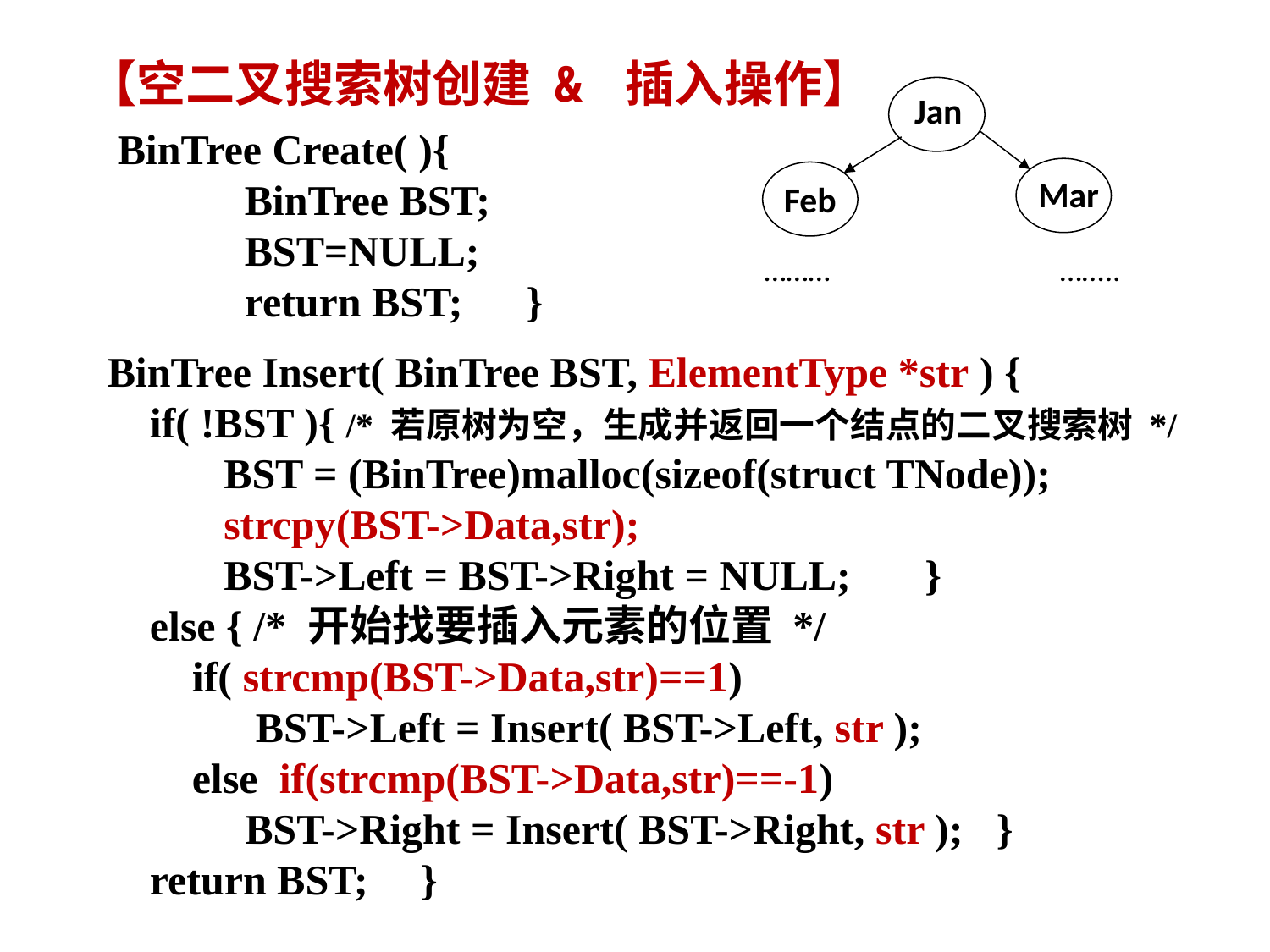

【空二叉搜索树创建 & 插入操作】

Jan

Mar

Feb
………                                ……..
BinTree Create( ){
	BinTree BST;
	BST=NULL;
	return BST;      }
BinTree Insert( BinTree BST, ElementType *str ) {
    if( !BST ){ /* 若原树为空，生成并返回一个结点的二叉搜索树 */
           BST = (BinTree)malloc(sizeof(struct TNode));
           strcpy(BST->Data,str);
           BST->Left = BST->Right = NULL;       }
    else { /* 开始找要插入元素的位置 */
        if( strcmp(BST->Data,str)==1)
              BST->Left = Insert( BST->Left, str );
        else  if(strcmp(BST->Data,str)==-1)
             BST->Right = Insert( BST->Right, str ); 	}
    return BST;     }